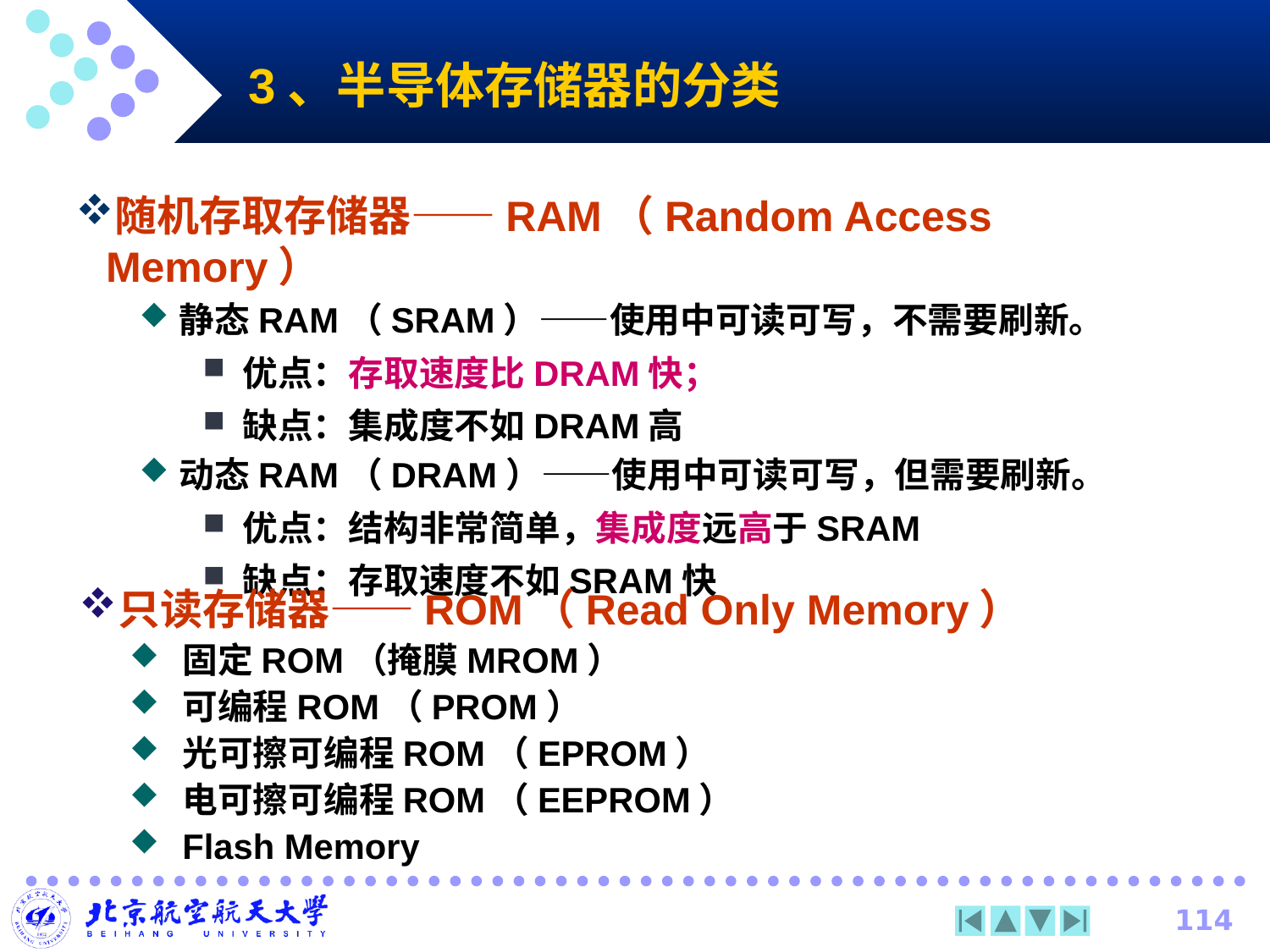

3、半导体存储器的分类
随机存取存储器——RAM（Random Access Memory）
静态RAM（SRAM）——使用中可读可写，不需要刷新。
优点：存取速度比DRAM快；
缺点：集成度不如DRAM高
动态RAM（DRAM）——使用中可读可写，但需要刷新。
优点：结构非常简单，集成度远高于SRAM
缺点：存取速度不如SRAM快

只读存储器——ROM（Read Only Memory）
固定ROM（掩膜MROM）
可编程ROM（PROM）
光可擦可编程ROM（EPROM）
电可擦可编程ROM（EEPROM）
Flash Memory
114